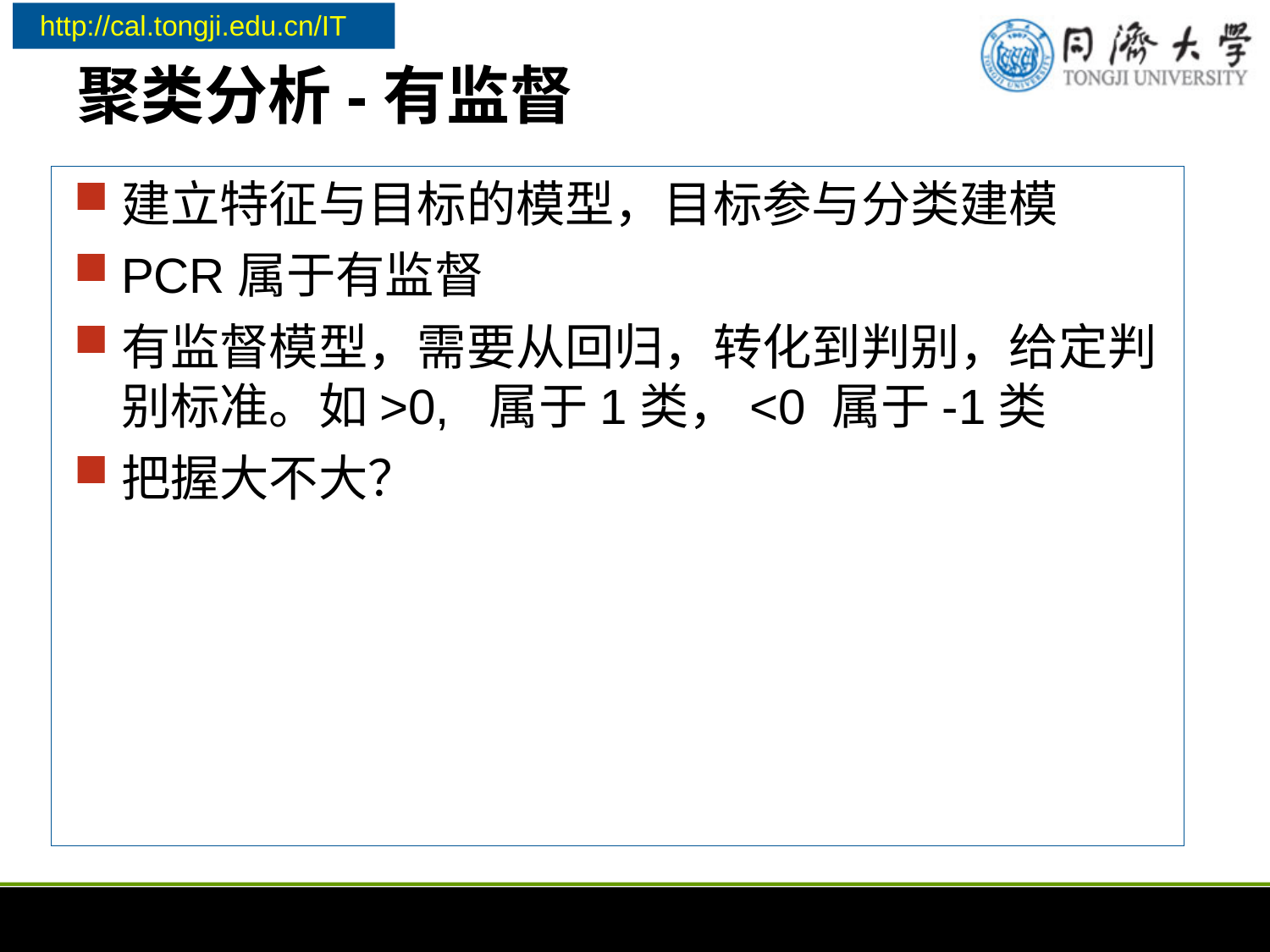

# 聚类分析-有监督
建立特征与目标的模型，目标参与分类建模
PCR属于有监督
有监督模型，需要从回归，转化到判别，给定判别标准。如>0,  属于1类，<0 属于-1类
把握大不大？